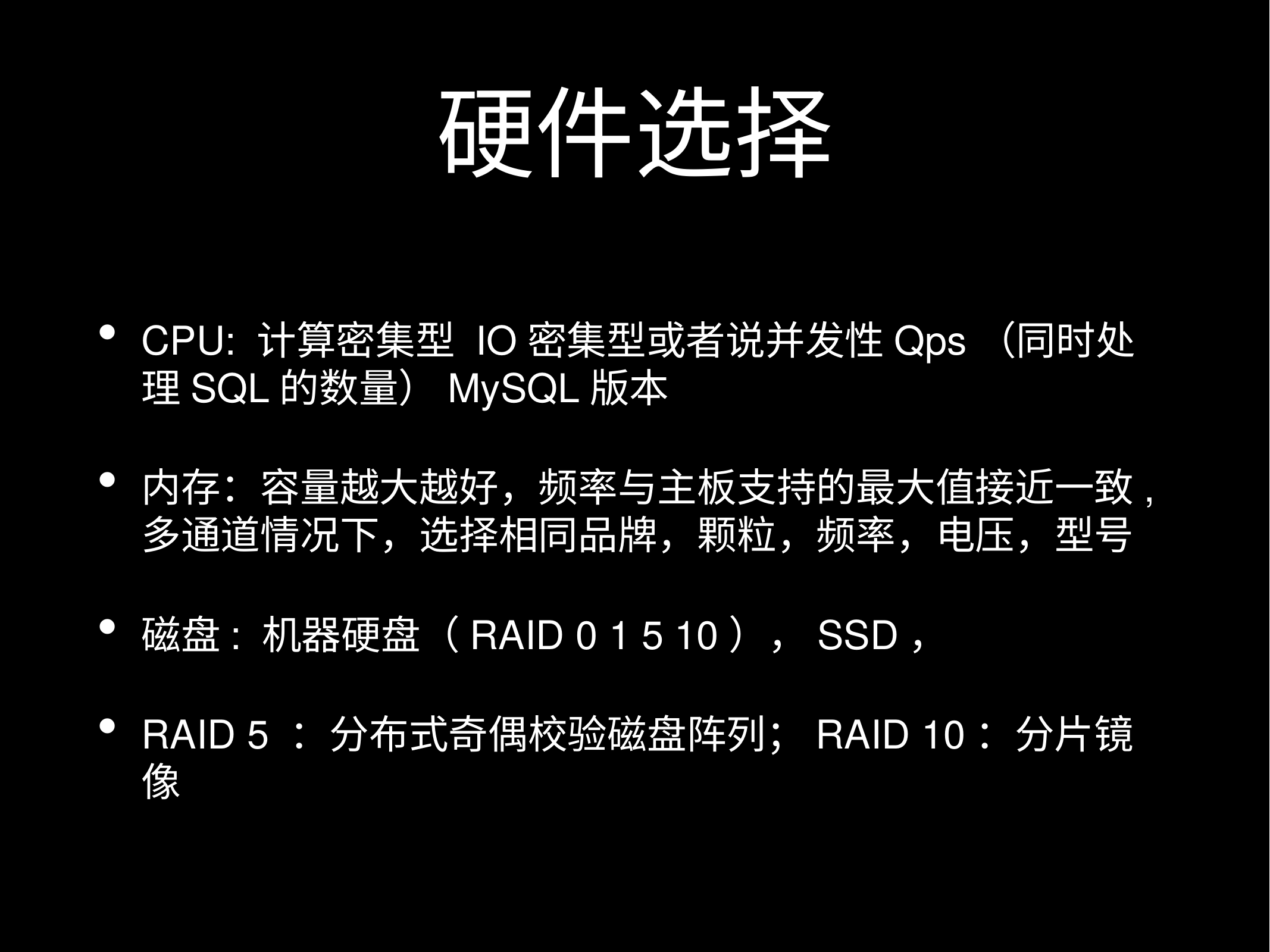

# 硬件选择
CPU: 计算密集型 IO密集型或者说并发性Qps（同时处理SQL的数量）MySQL版本
内存：容量越大越好，频率与主板支持的最大值接近一致,多通道情况下，选择相同品牌，颗粒，频率，电压，型号
磁盘: 机器硬盘（RAID 0 1 5 10），SSD，
RAID 5 ：分布式奇偶校验磁盘阵列；RAID 10：分片镜像